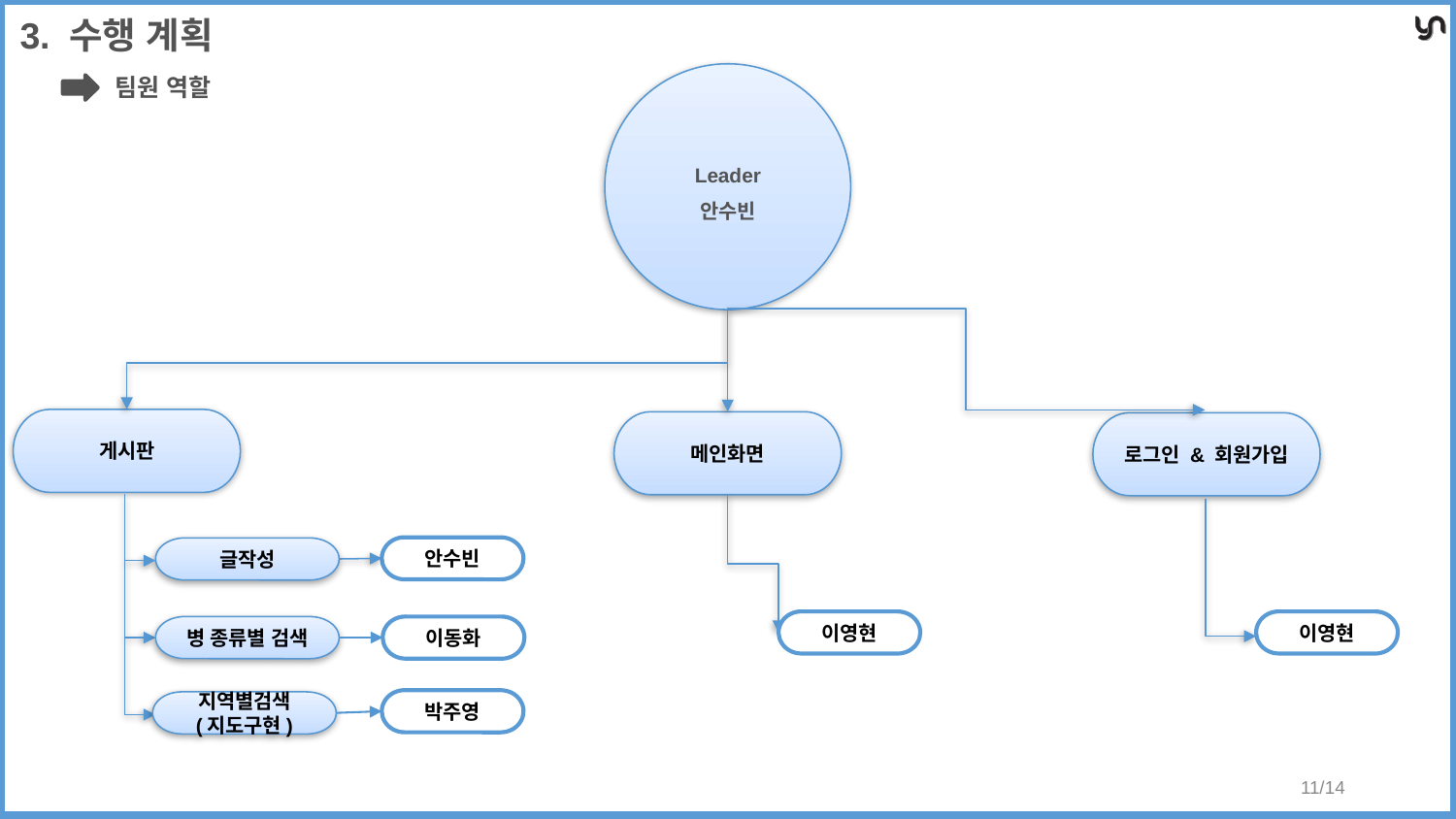

3. 수행 계획
Leader
안수빈
게시판
글작성
메인화면
안수빈
로그인 & 회원가입
이동화
박주영
팀원 역할

이영현
이영현
병 종류별 검색
지역별검색
(지도구현)
11/14